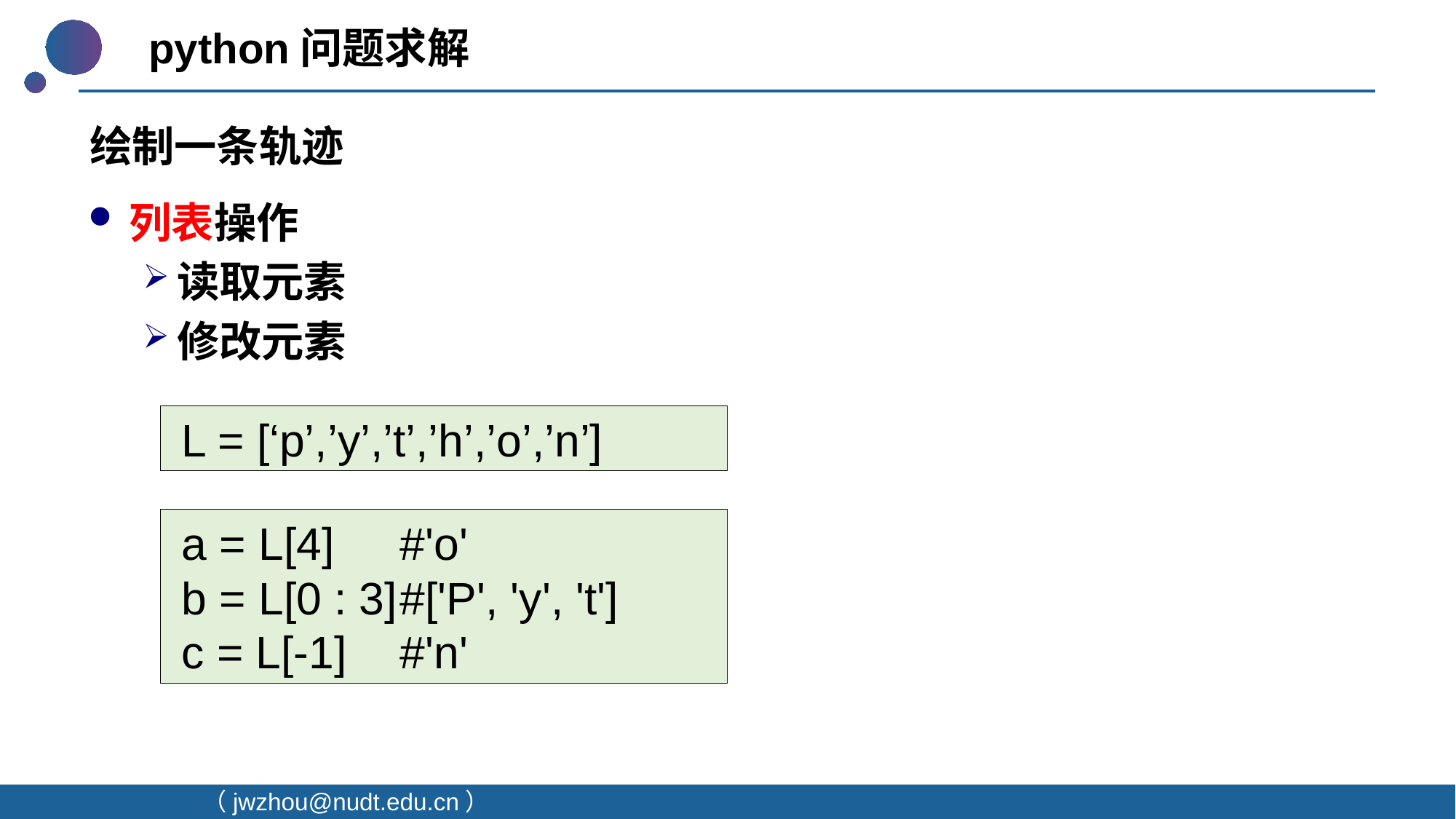

python问题求解

绘制一条轨迹
列表操作
读取元素
修改元素
L = [‘p’,’y’,’t’,’h’,’o’,’n’]
a = L[4]	#'o'
b = L[0 : 3]	#['P', 'y', 't']
c = L[-1]	#'n'
制作人：周竞文（jwzhou@nudt.edu.cn）